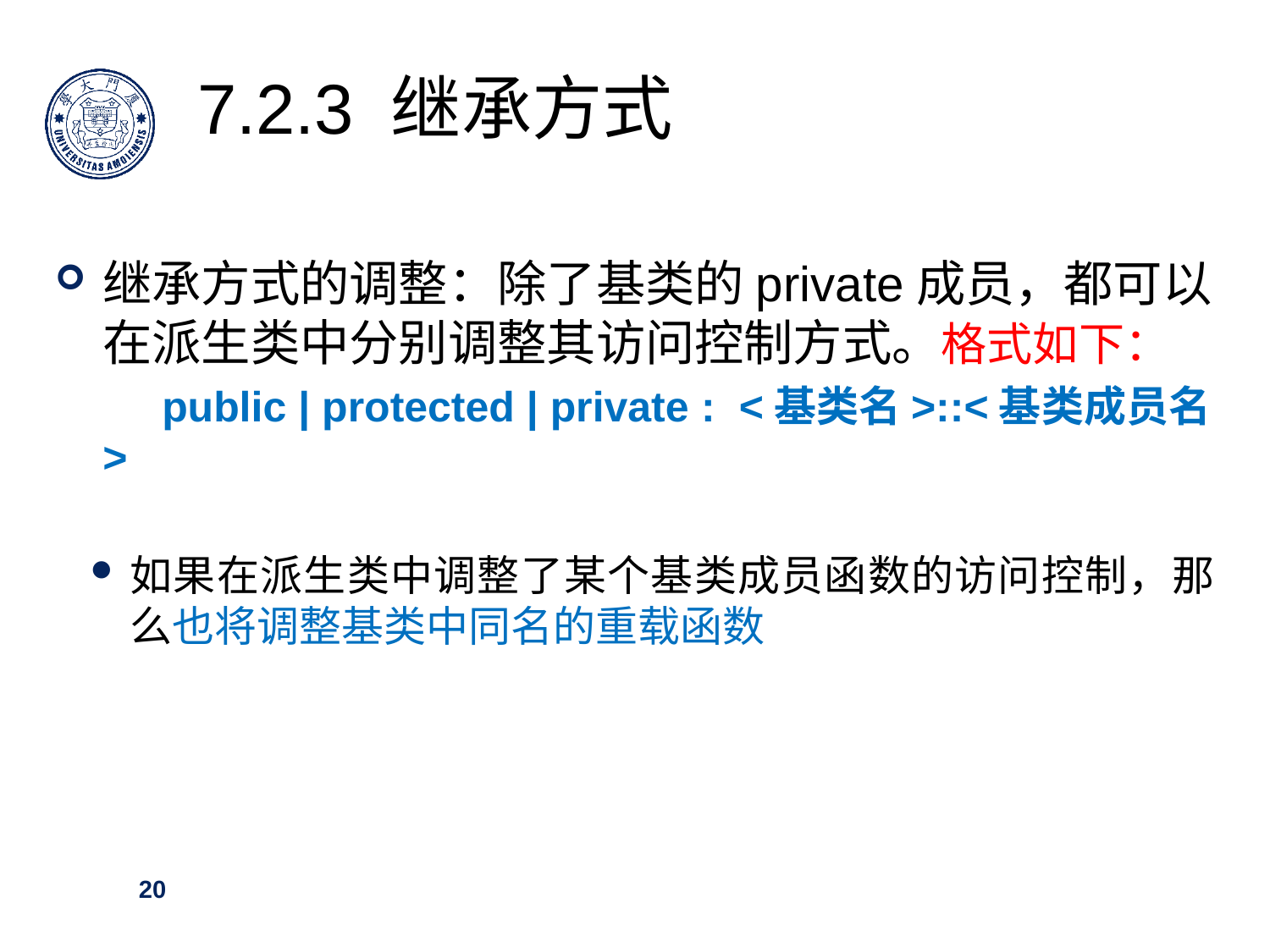

7.2.3 继承方式
继承方式的调整：除了基类的private成员，都可以在派生类中分别调整其访问控制方式。格式如下：
         public | protected | private :  <基类名>::<基类成员名>

如果在派生类中调整了某个基类成员函数的访问控制，那么也将调整基类中同名的重载函数

20